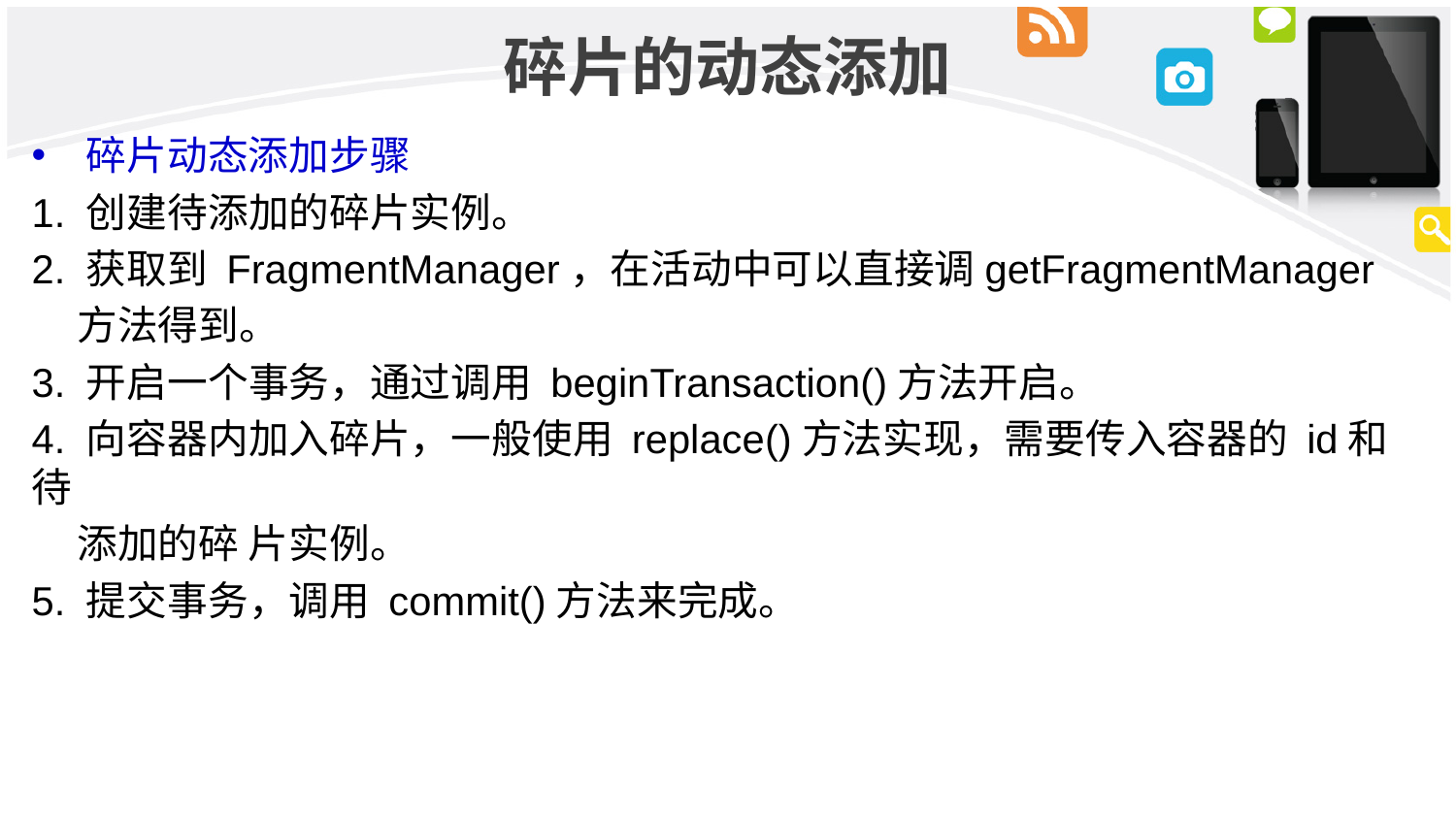

# 碎片的动态添加
碎片动态添加步骤
1. 创建待添加的碎片实例。
2. 获取到 FragmentManager，在活动中可以直接调getFragmentManager
    方法得到。
3. 开启一个事务，通过调用 beginTransaction()方法开启。
4. 向容器内加入碎片，一般使用 replace()方法实现，需要传入容器的 id和待
    添加的碎 片实例。
5. 提交事务，调用 commit()方法来完成。